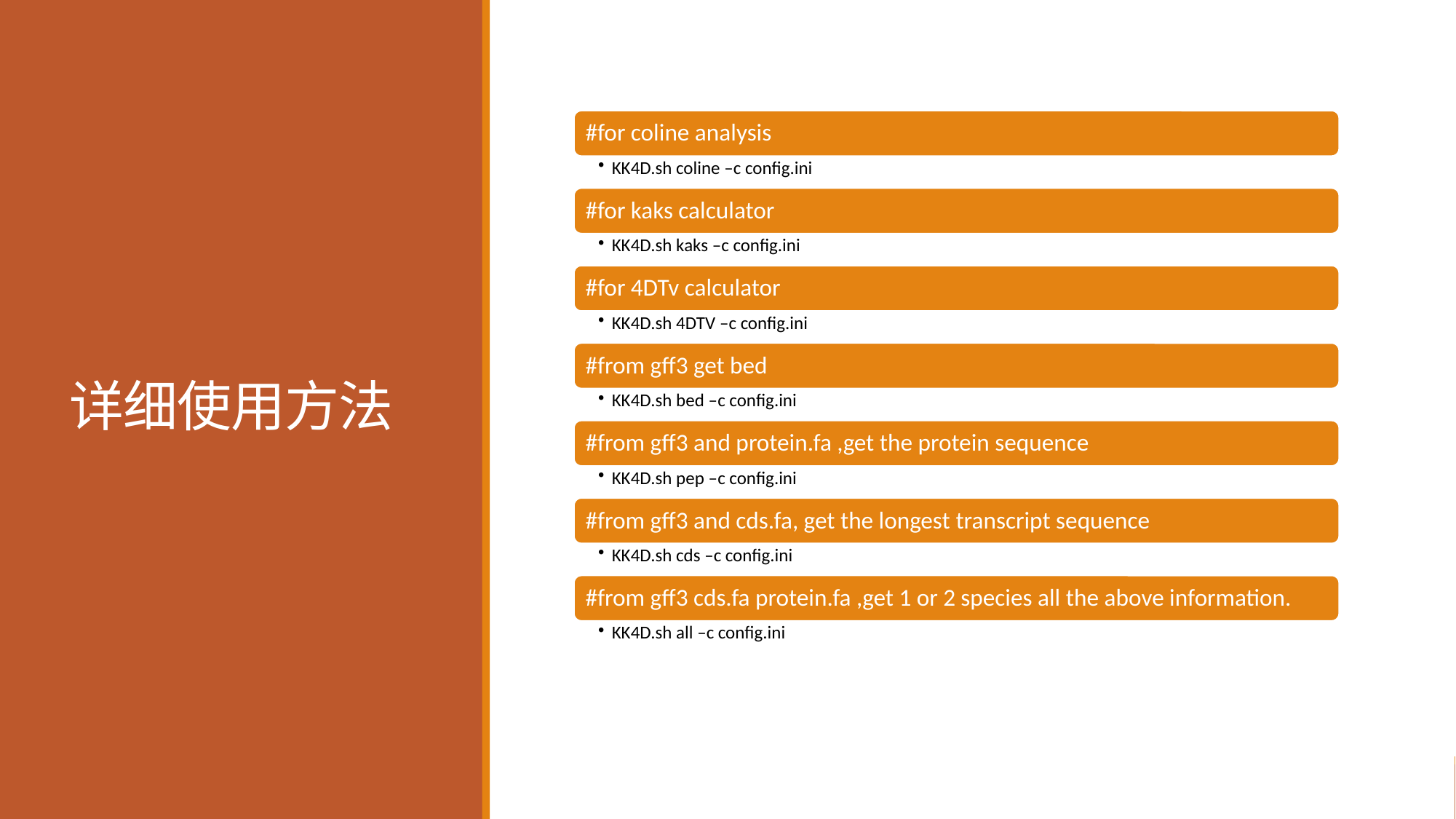

#for coline analysis
KK4D.sh coline –c config.ini
#for kaks calculator
KK4D.sh kaks –c config.ini
#for 4DTv calculator
KK4D.sh 4DTV –c config.ini
#from gff3 get bed
KK4D.sh bed –c config.ini
#from gff3 and protein.fa ,get the protein sequence
KK4D.sh pep –c config.ini
#from gff3 and cds.fa, get the longest transcript sequence
KK4D.sh cds –c config.ini
#from gff3 cds.fa protein.fa ,get 1 or 2 species all the above information.
KK4D.sh all –c config.ini
# 详细使用方法